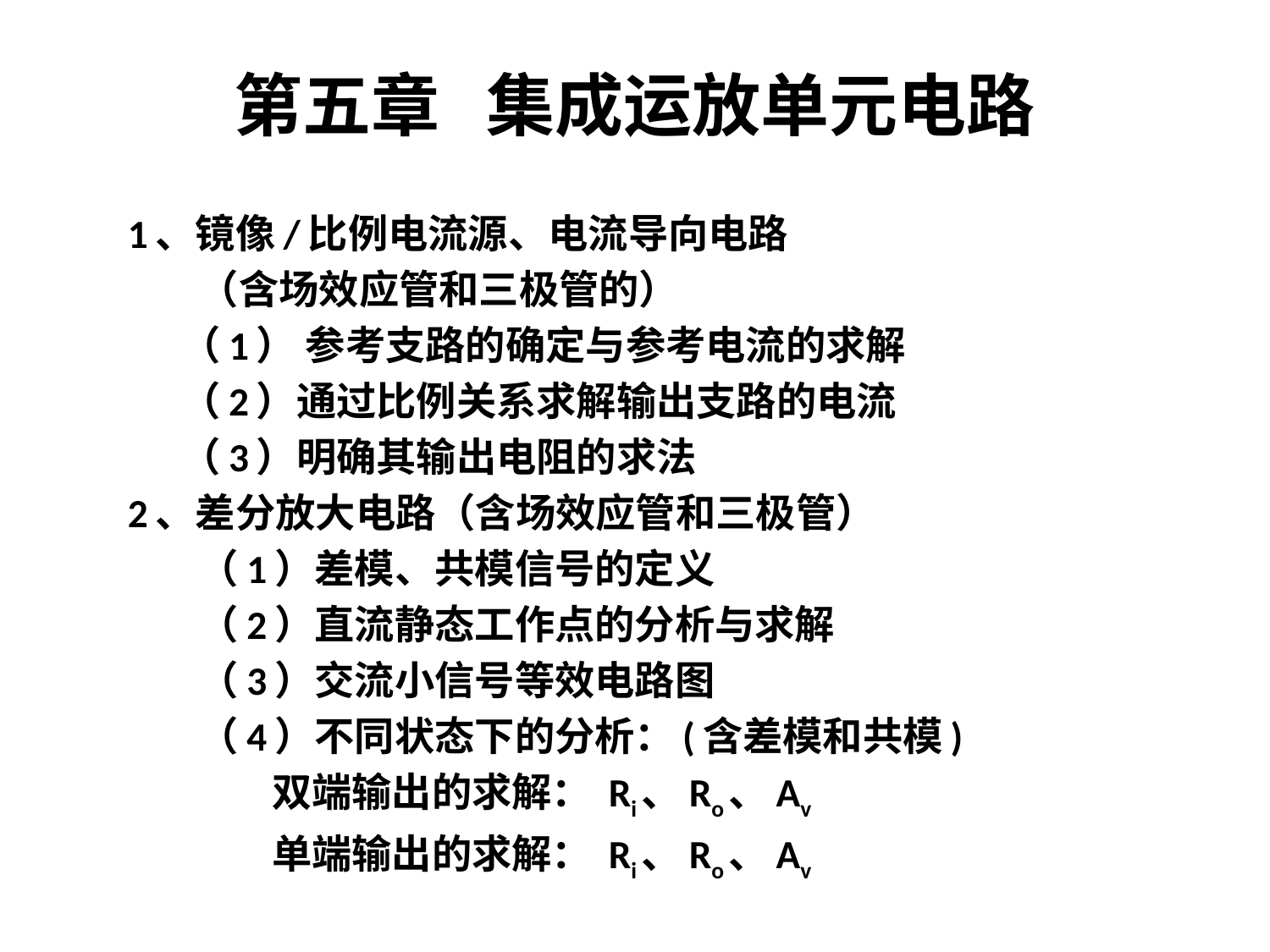

第五章   集成运放单元电路

1、镜像/比例电流源、电流导向电路
       （含场效应管和三极管的）
     （1） 参考支路的确定与参考电流的求解
     （2）通过比例关系求解输出支路的电流
     （3）明确其输出电阻的求法
2、差分放大电路（含场效应管和三极管）
       （1）差模、共模信号的定义
       （2）直流静态工作点的分析与求解
       （3）交流小信号等效电路图
       （4）不同状态下的分析：(含差模和共模)
               双端输出的求解： Ri、Ro、Av
               单端输出的求解： Ri、Ro、Av